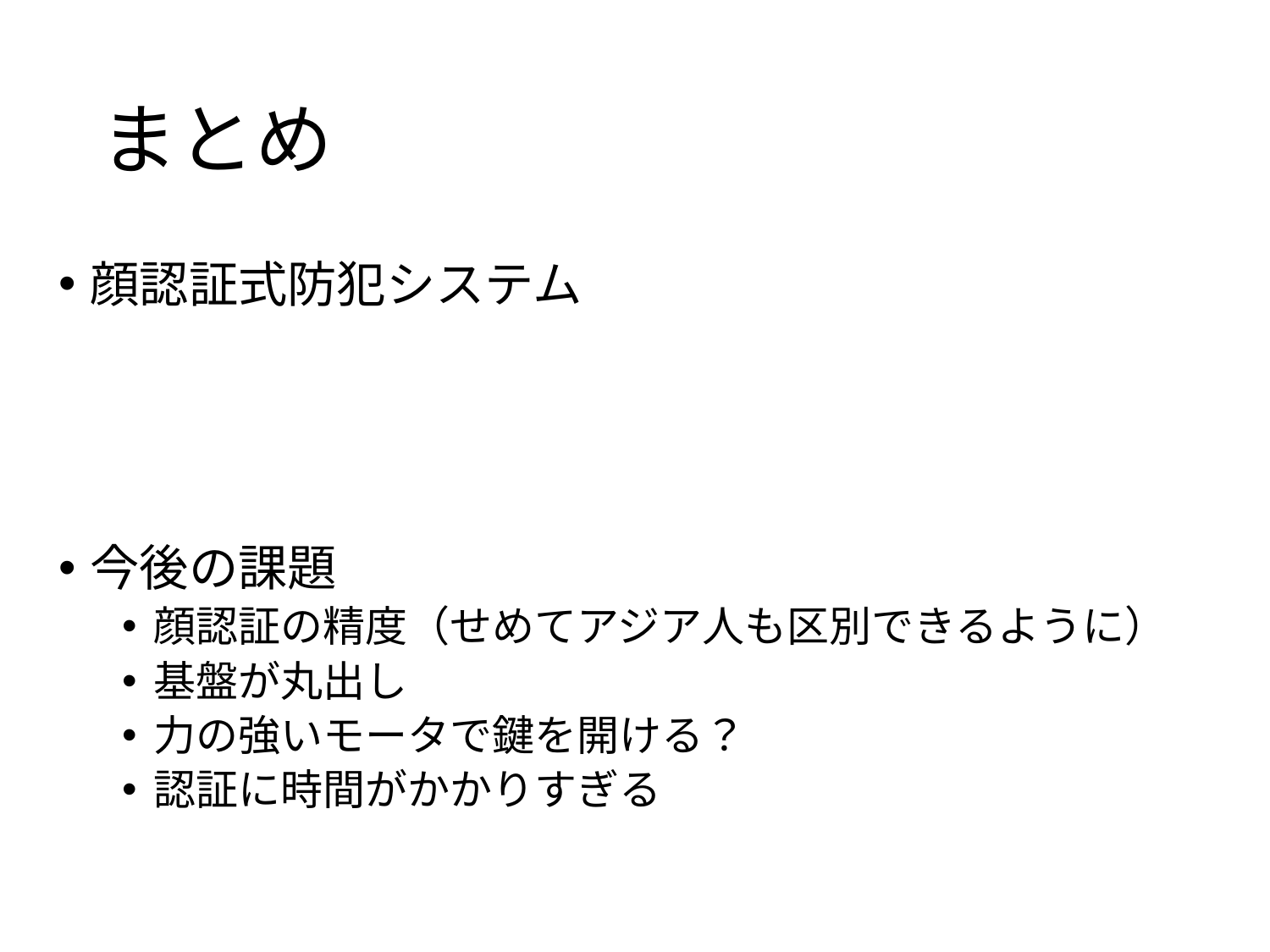

# まとめ
顔認証式防犯システム

今後の課題
顔認証の精度（せめてアジア人も区別できるように）
基盤が丸出し
力の強いモータで鍵を開ける？
認証に時間がかかりすぎる